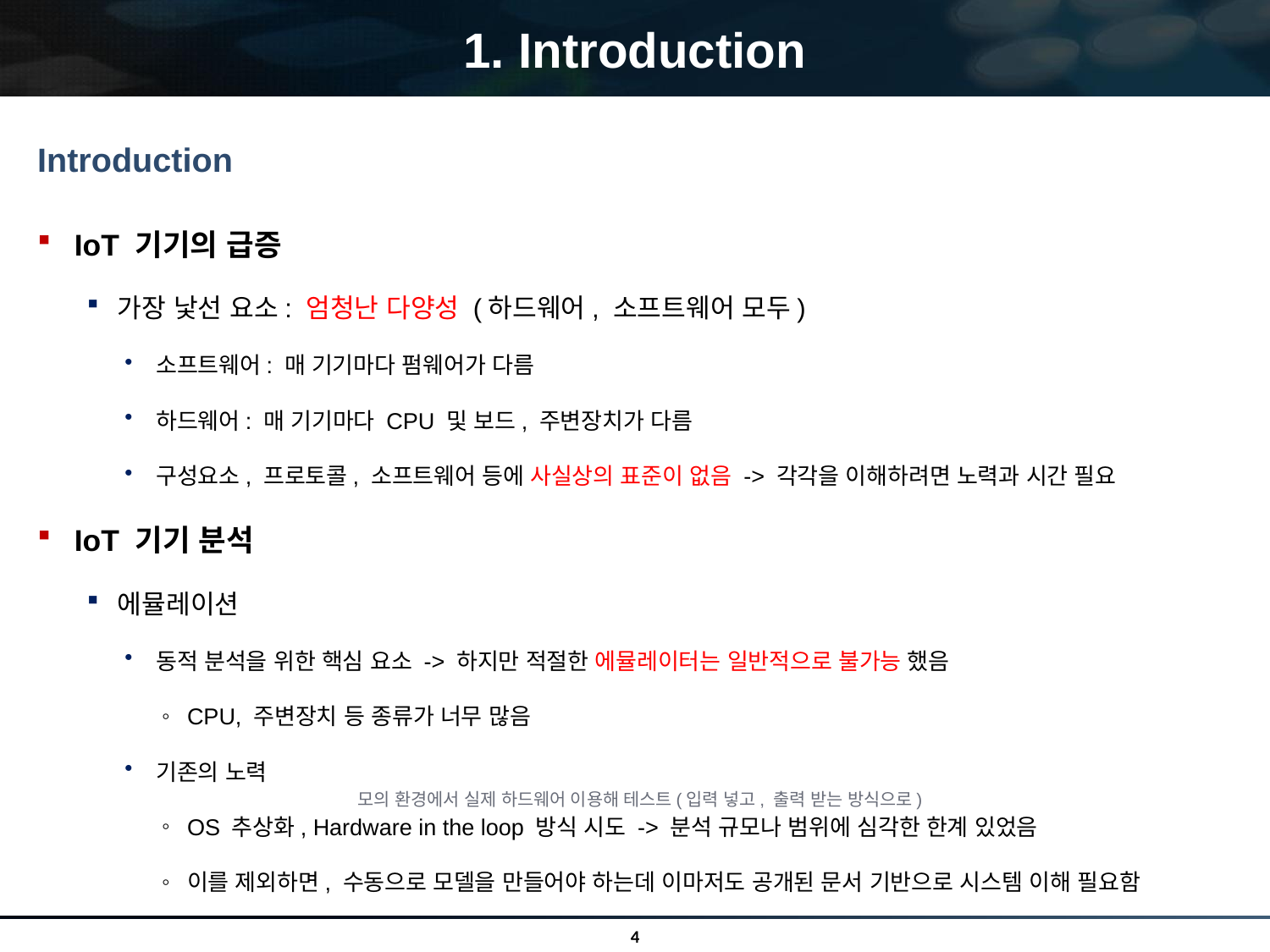

# 1. Introduction
Introduction
IoT 기기의 급증
가장 낯선 요소: 엄청난 다양성 (하드웨어, 소프트웨어 모두)
소프트웨어: 매 기기마다 펌웨어가 다름
하드웨어: 매 기기마다 CPU 및 보드, 주변장치가 다름
구성요소, 프로토콜, 소프트웨어 등에 사실상의 표준이 없음 -> 각각을 이해하려면 노력과 시간 필요
IoT 기기 분석
에뮬레이션
동적 분석을 위한 핵심 요소 -> 하지만 적절한 에뮬레이터는 일반적으로 불가능 했음
CPU, 주변장치 등 종류가 너무 많음
기존의 노력
OS 추상화, Hardware in the loop 방식 시도 -> 분석 규모나 범위에 심각한 한계 있었음
이를 제외하면, 수동으로 모델을 만들어야 하는데 이마저도 공개된 문서 기반으로 시스템 이해 필요함

모의 환경에서 실제 하드웨어 이용해 테스트(입력 넣고, 출력 받는 방식으로)